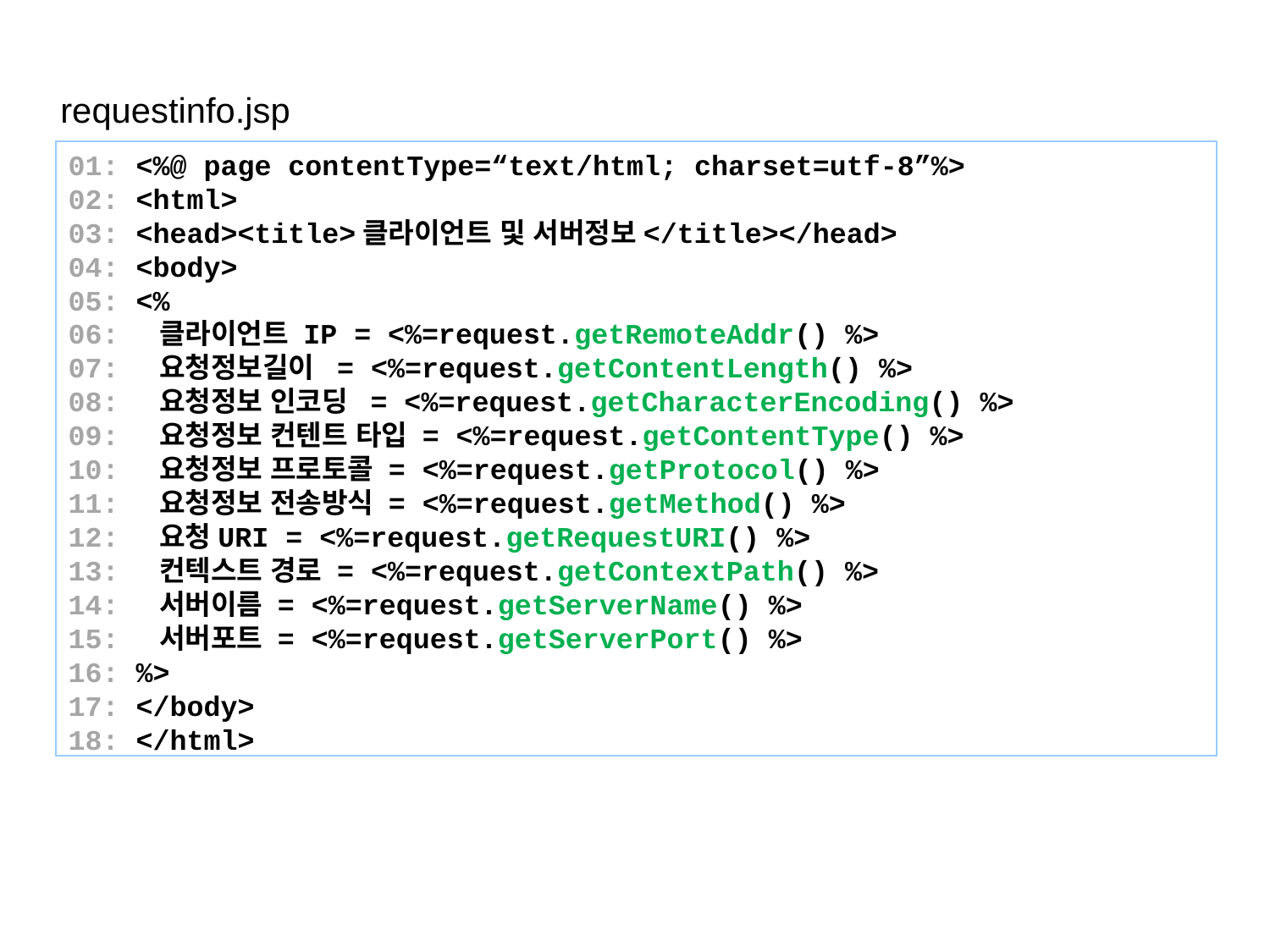

requestinfo.jsp
01: <%@ page contentType=“text/html; charset=utf-8”%>
02: <html>
03: <head><title>클라이언트 및 서버정보</title></head>
04: <body>
05: <%
06:  클라이언트 IP = <%=request.getRemoteAddr() %>
07:  요청정보길이  = <%=request.getContentLength() %>
08:  요청정보 인코딩  = <%=request.getCharacterEncoding() %>
09:  요청정보 컨텐트 타입 = <%=request.getContentType() %>
10:  요청정보 프로토콜 = <%=request.getProtocol() %>
11:  요청정보 전송방식 = <%=request.getMethod() %>
12:  요청URI = <%=request.getRequestURI() %>
13:  컨텍스트 경로 = <%=request.getContextPath() %>
14:  서버이름 = <%=request.getServerName() %>
15:  서버포트 = <%=request.getServerPort() %>
16: %>
17: </body>
18: </html>